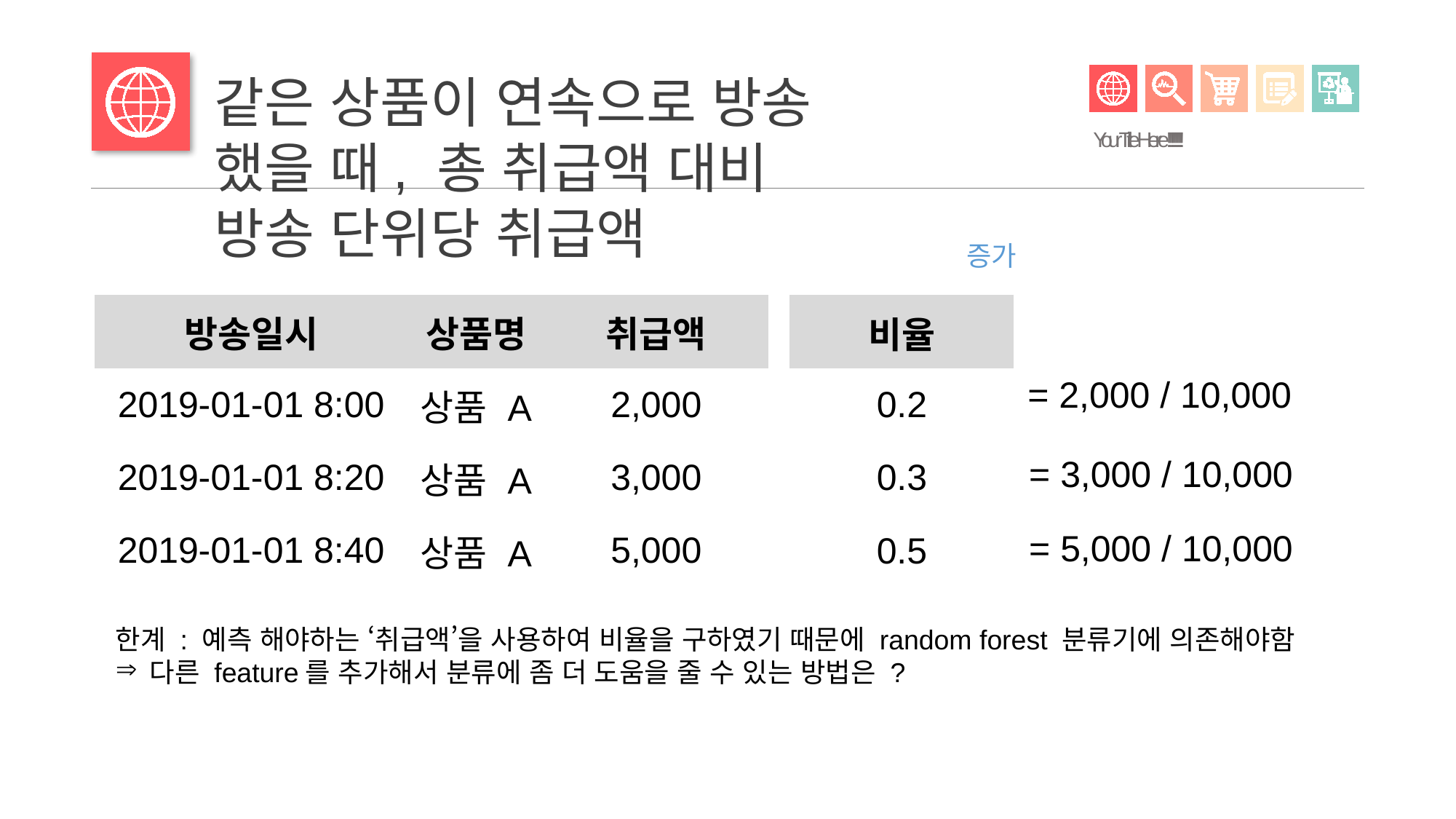

같은 상품이 연속으로 방송 했을 때, 총 취급액 대비 방송 단위당 취급액

Your Title Here !!!!!!!!!!
증가
| 방송일시 | 상품명 | 취급액 |
| --- | --- | --- |
| 2019-01-01 8:00 | 상품 A | 2,000 |
| 2019-01-01 8:20 | 상품 A | 3,000 |
| 2019-01-01 8:40 | 상품 A | 5,000 |
| 비율 |
| --- |
| 0.2 |
| 0.3 |
| 0.5 |
 = 2,000 / 10,000
 = 3,000 / 10,000
 = 5,000 / 10,000
한계 : 예측 해야하는 ‘취급액’을 사용하여 비율을 구하였기 때문에 random forest 분류기에 의존해야함
다른 feature를 추가해서 분류에 좀 더 도움을 줄 수 있는 방법은 ?